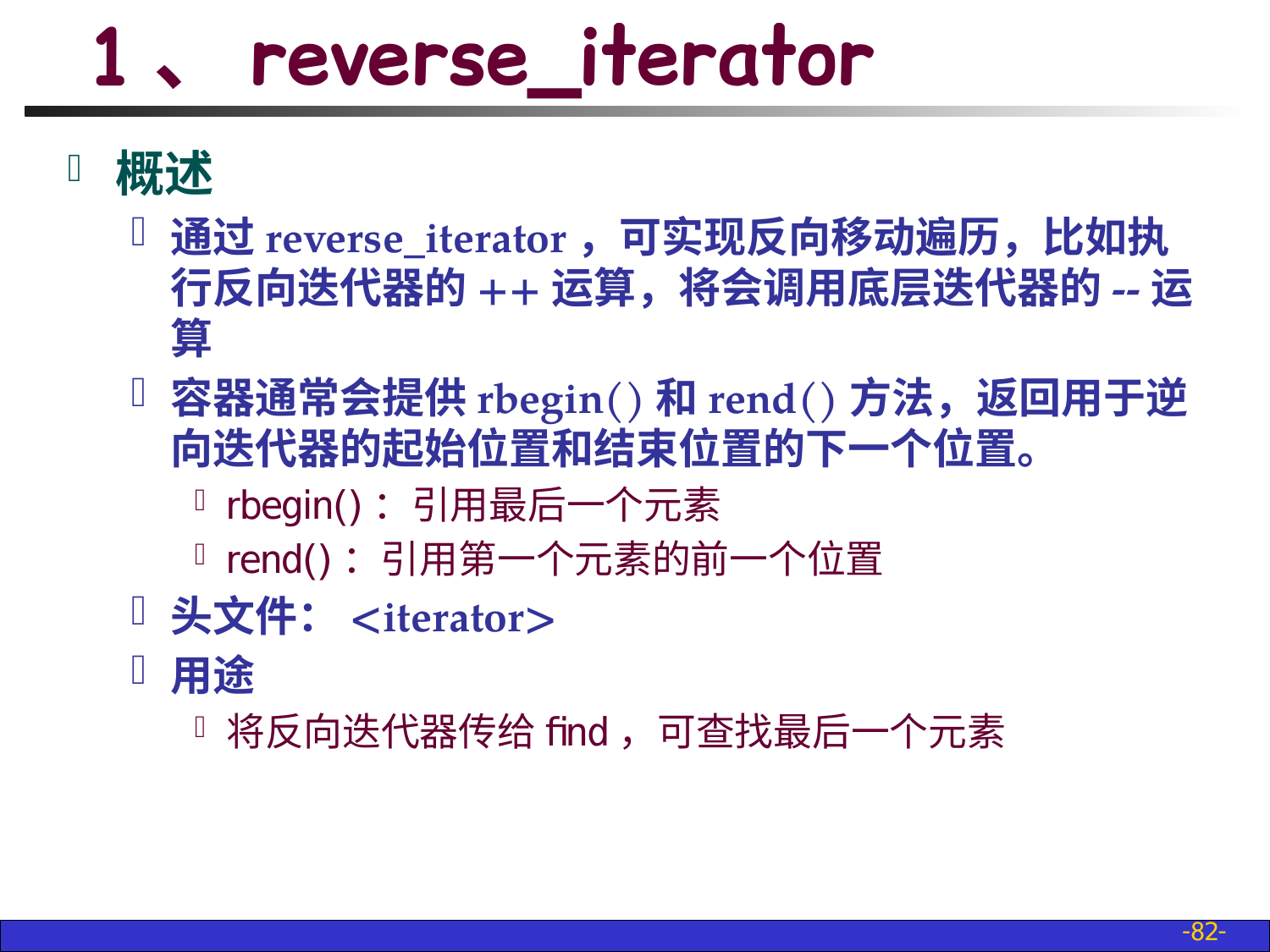

# 1、reverse_iterator
概述
通过reverse_iterator，可实现反向移动遍历，比如执行反向迭代器的++运算，将会调用底层迭代器的--运算
容器通常会提供rbegin()和rend()方法，返回用于逆向迭代器的起始位置和结束位置的下一个位置。
rbegin()：引用最后一个元素
rend()：引用第一个元素的前一个位置
头文件：<iterator>
用途
将反向迭代器传给find，可查找最后一个元素
-82-